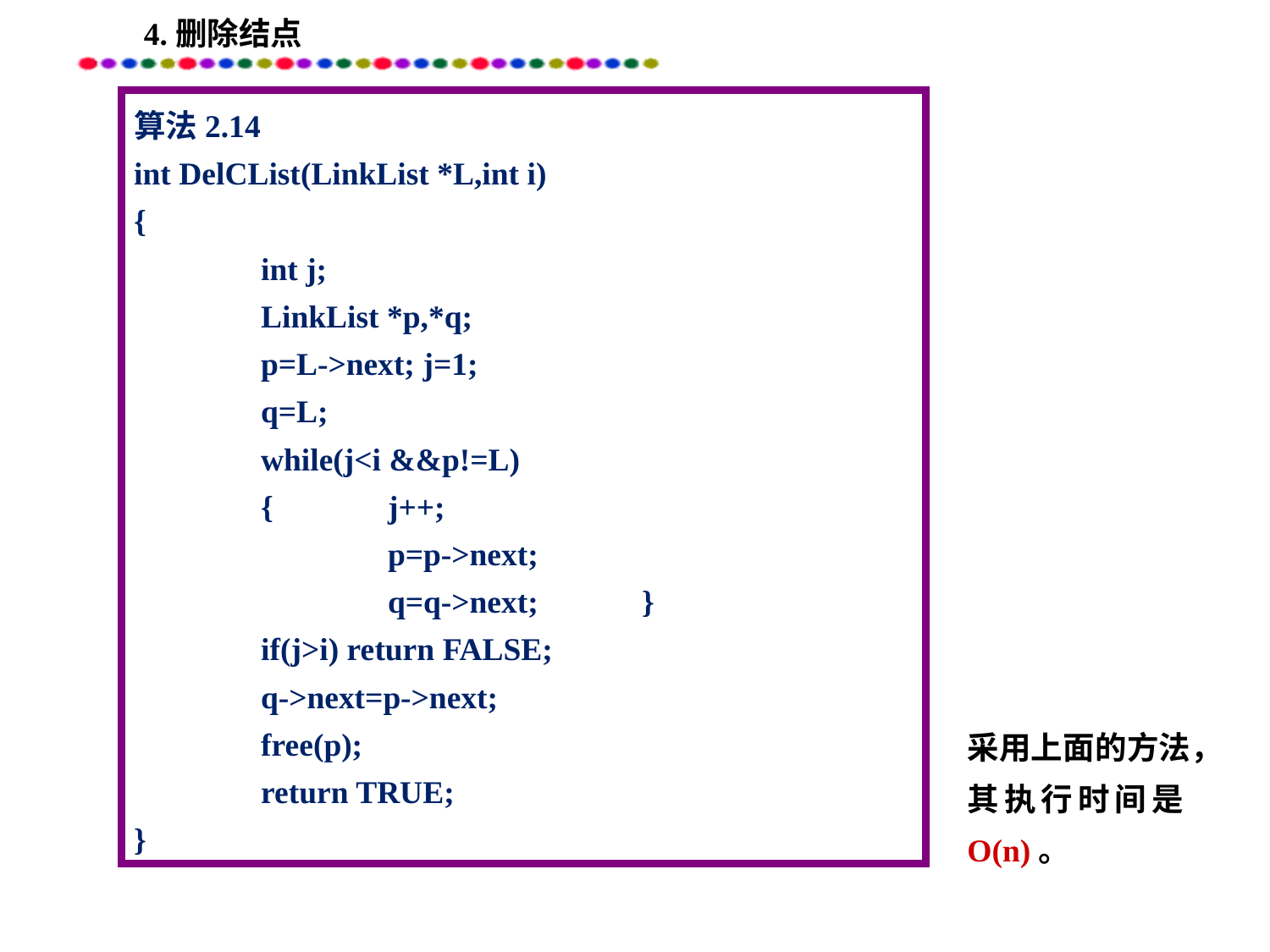

4.删除结点
算法2.14
int DelCList(LinkList *L,int i)
{
	int j;
	LinkList *p,*q;
	p=L->next; j=1;
	q=L;
	while(j<i &&p!=L)
	{	j++;
		p=p->next;
		q=q->next;	}
	if(j>i) return FALSE;
	q->next=p->next;
	free(p);
	return TRUE;
}
采用上面的方法，其执行时间是O(n)。